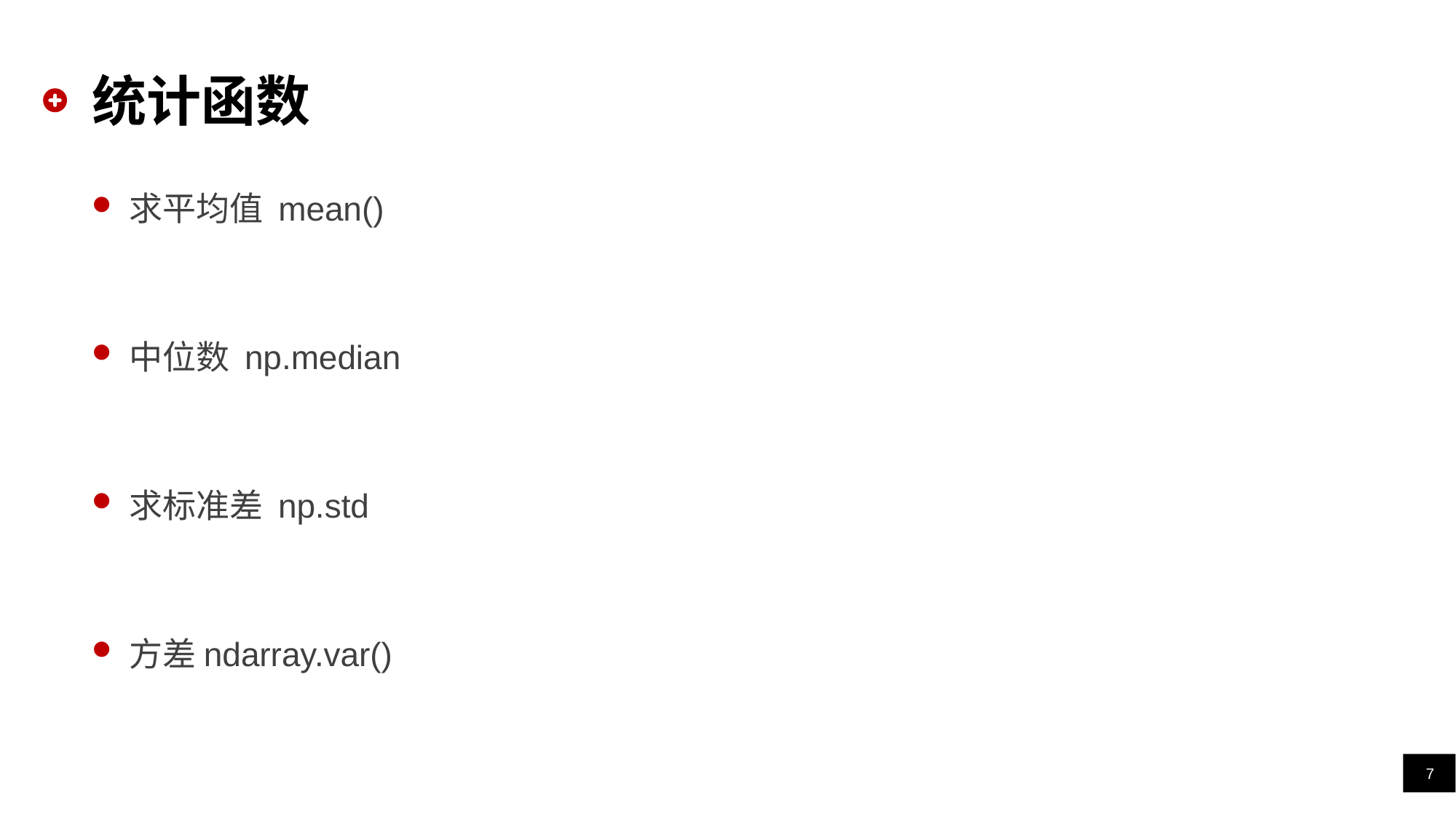

# 统计函数
求平均值 mean()

中位数 np.median

求标准差 np.std

方差ndarray.var()